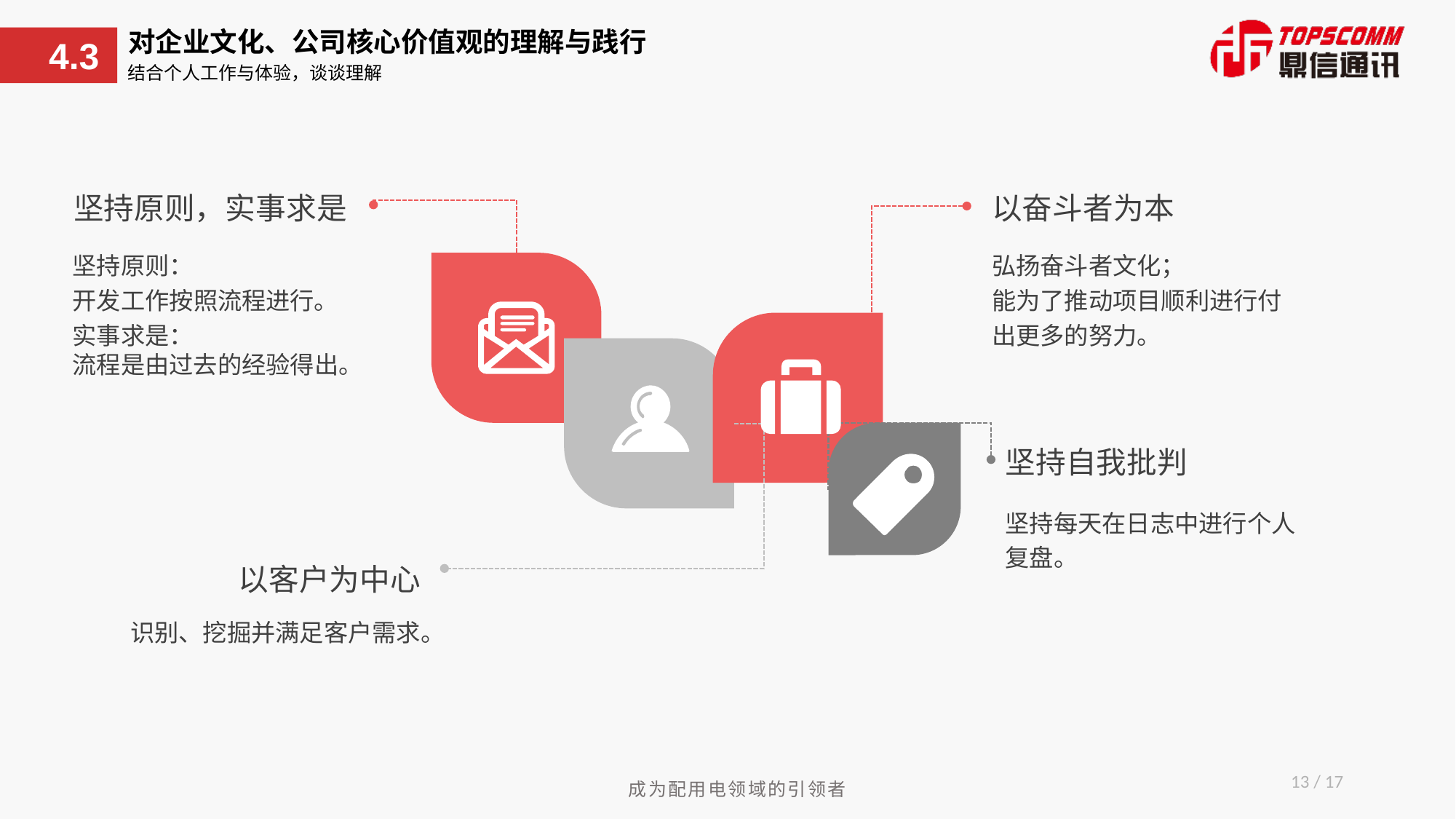

对企业文化、公司核心价值观的理解与践行

4.3
结合个人工作与体验，谈谈理解
坚持原则，实事求是
坚持原则：
开发工作按照流程进行。
实事求是：
流程是由过去的经验得出。
以奋斗者为本
弘扬奋斗者文化；
能为了推动项目顺利进行付出更多的努力。

坚持自我批判

坚持每天在日志中进行个人复盘。
以客户为中心
识别、挖掘并满足客户需求。
13 / 17